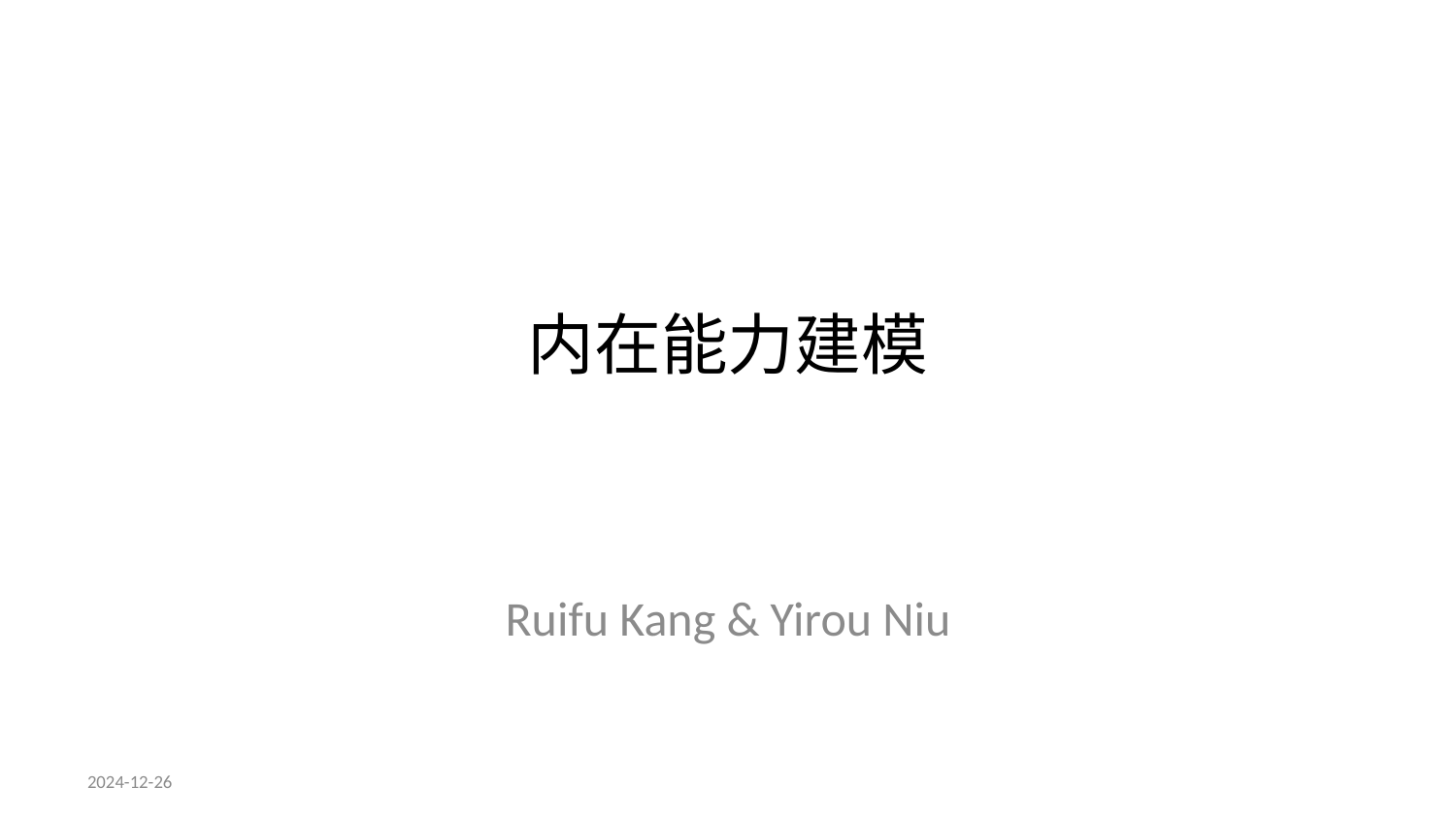

# 内在能力建模
Ruifu Kang & Yirou Niu
2024-12-26